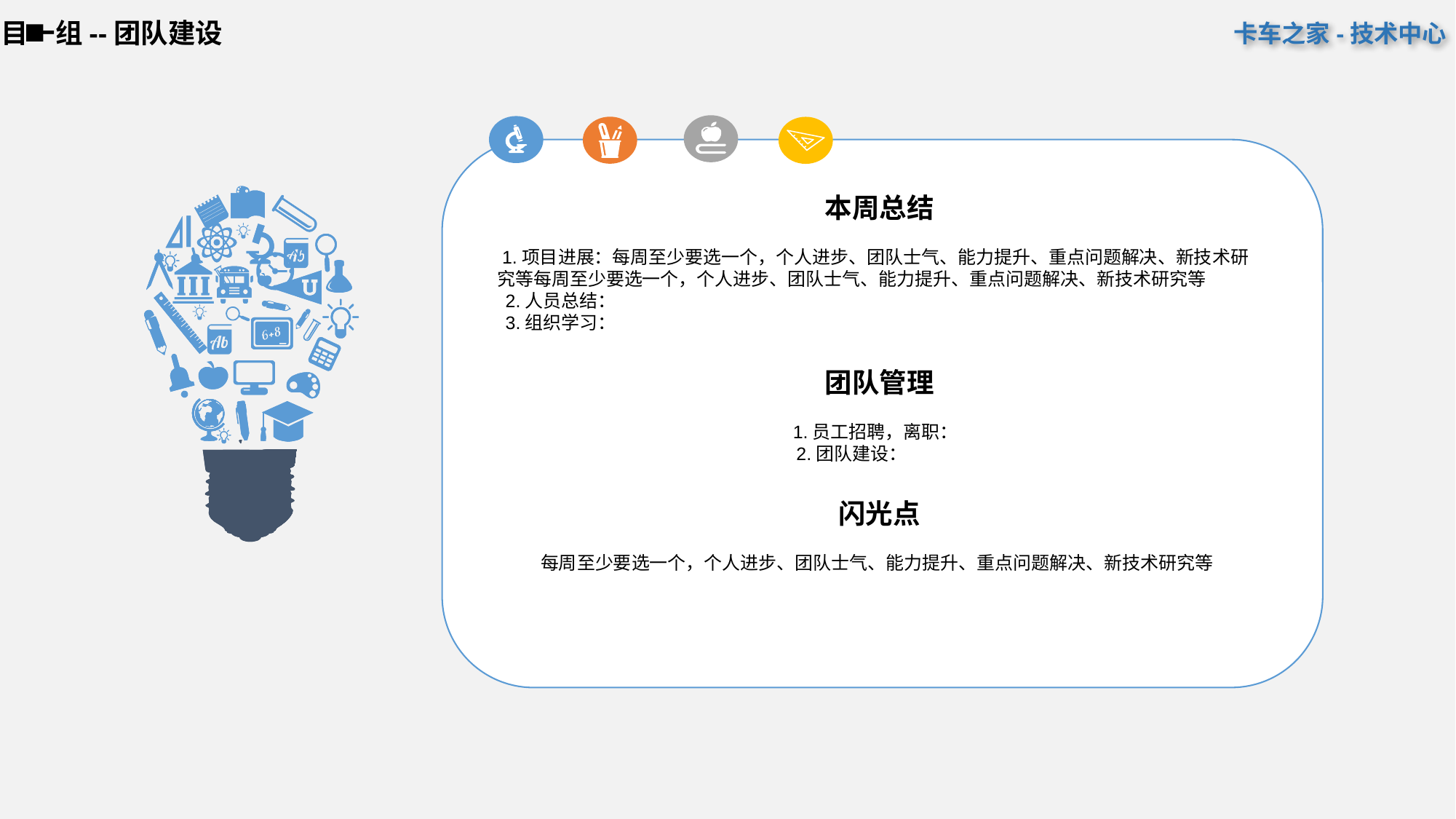

项目一组--团队建设
 本周总结
 1.项目进展：每周至少要选一个，个人进步、团队士气、能力提升、重点问题解决、新技术研
究等每周至少要选一个，个人进步、团队士气、能力提升、重点问题解决、新技术研究等
 2.人员总结：
 3.组织学习：
 团队管理
 1.员工招聘，离职：
 2.团队建设：
 闪光点
 每周至少要选一个，个人进步、团队士气、能力提升、重点问题解决、新技术研究等